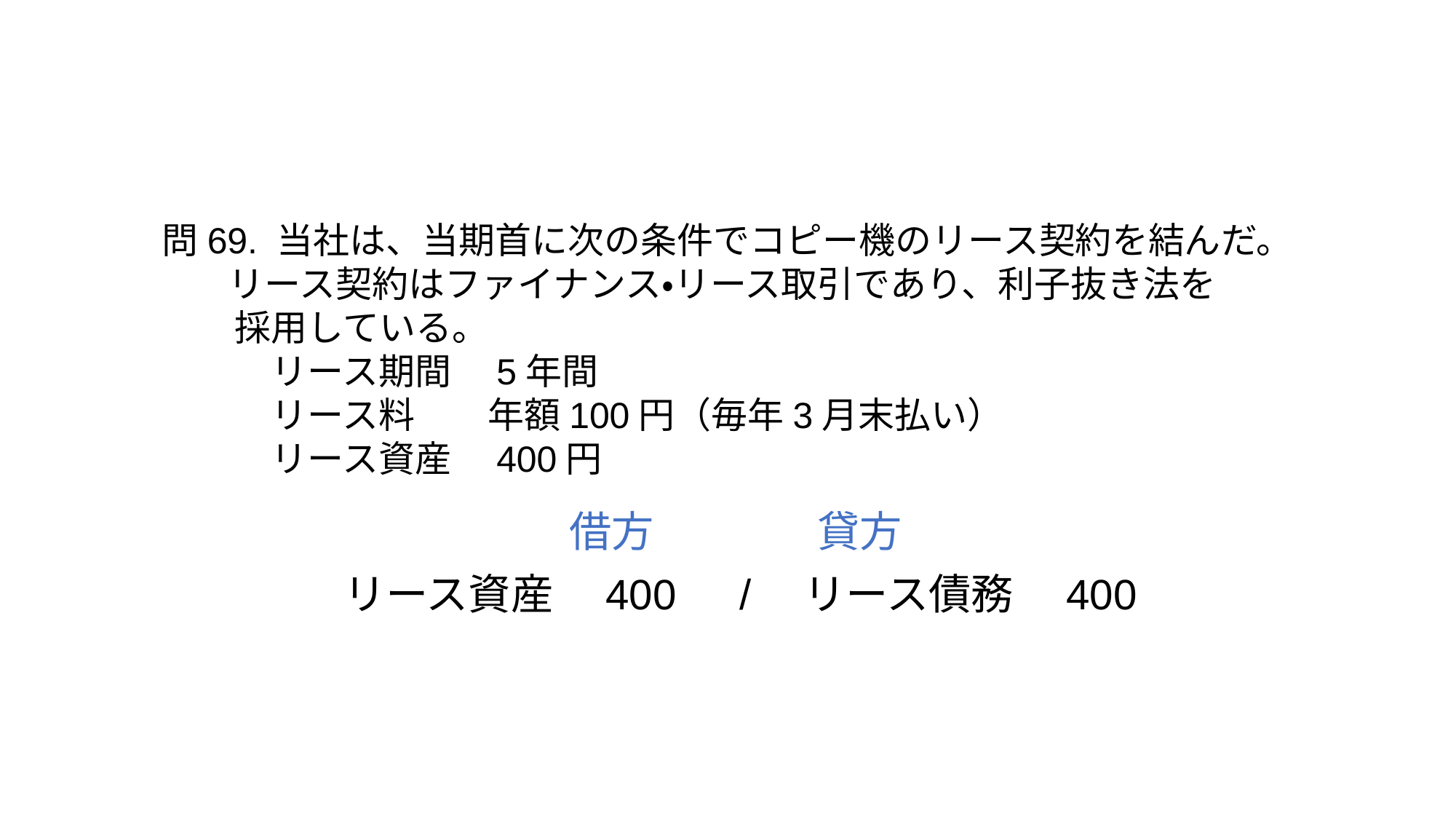

問69. 当社は、当期首に次の条件でコピー機のリース契約を結んだ。
       リース契約はファイナンス・リース取引であり、利子抜き法を
　　採用している。
　　　リース期間　5年間
　　　リース料　　年額100円（毎年3月末払い）
　　　リース資産　400円
借方
貸方
リース資産　400　/　リース債務　400